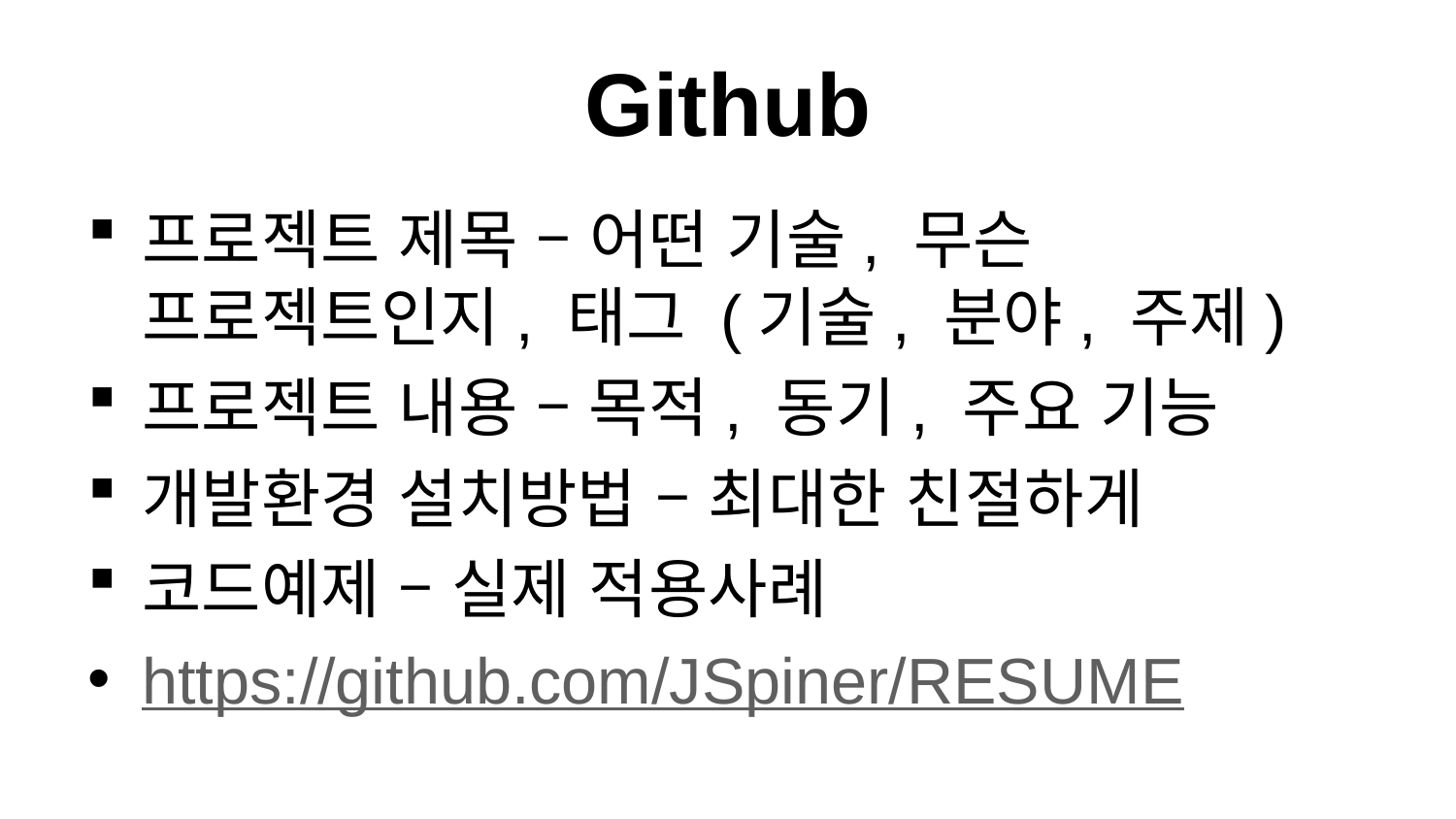

# Github
프로젝트 제목 – 어떤 기술, 무슨 프로젝트인지, 태그 (기술, 분야, 주제)
프로젝트 내용 – 목적, 동기, 주요 기능
개발환경 설치방법 – 최대한 친절하게
코드예제 – 실제 적용사례
https://github.com/JSpiner/RESUME